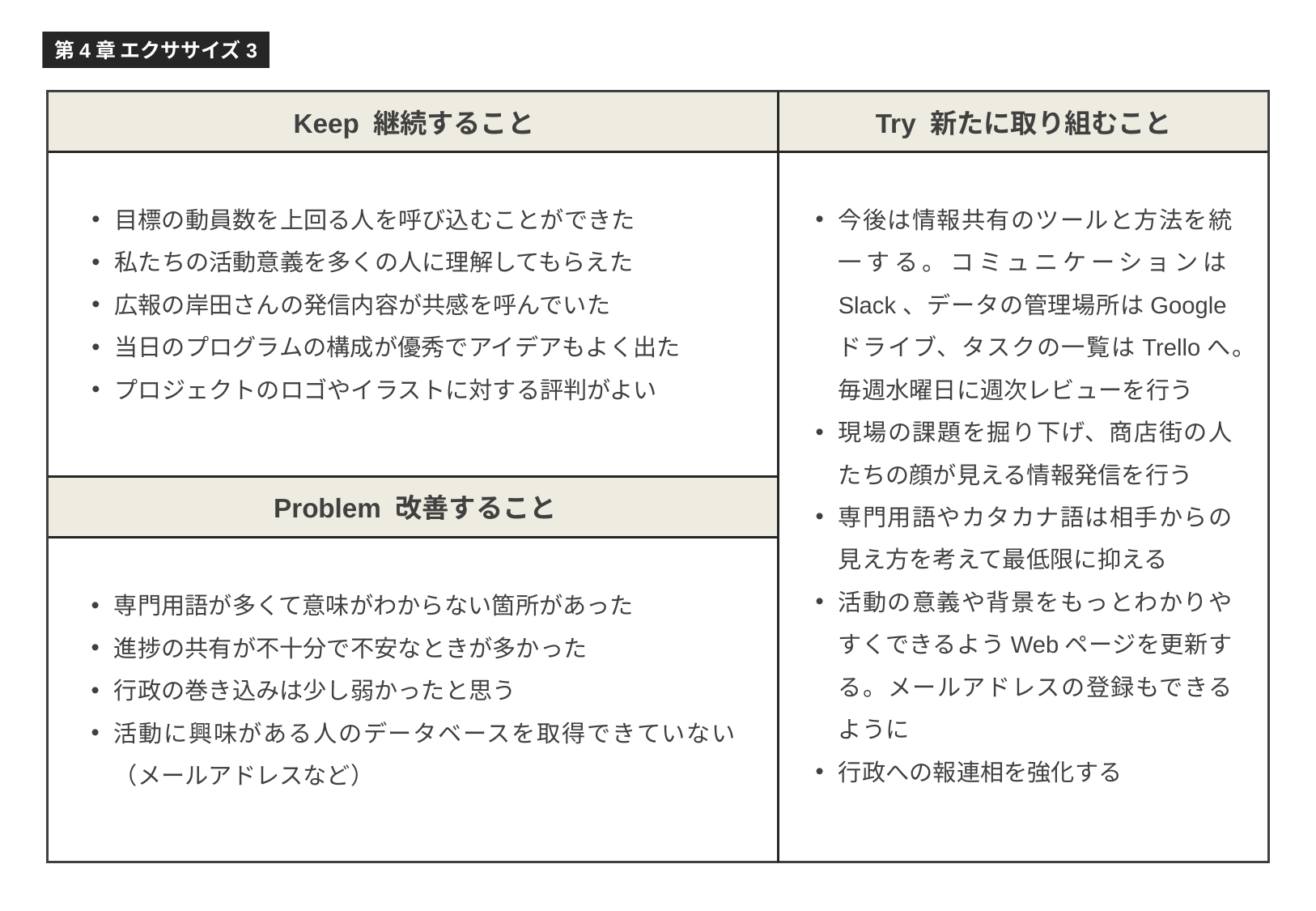

第4章 エクササイズ3

Keep 継続すること
Try 新たに取り組むこと
目標の動員数を上回る人を呼び込むことができた
私たちの活動意義を多くの人に理解してもらえた
広報の岸田さんの発信内容が共感を呼んでいた
当日のプログラムの構成が優秀でアイデアもよく出た
プロジェクトのロゴやイラストに対する評判がよい
今後は情報共有のツールと方法を統一する。コミュニケーションはSlack、データの管理場所はGoogleドライブ、タスクの一覧はTrelloへ。毎週水曜日に週次レビューを行う
現場の課題を掘り下げ、商店街の人たちの顔が見える情報発信を行う
専門用語やカタカナ語は相手からの見え方を考えて最低限に抑える
活動の意義や背景をもっとわかりやすくできるようWebページを更新する。メールアドレスの登録もできるように
行政への報連相を強化する

Problem 改善すること
専門用語が多くて意味がわからない箇所があった
進捗の共有が不十分で不安なときが多かった
行政の巻き込みは少し弱かったと思う
活動に興味がある人のデータベースを取得できていない
（メールアドレスなど）